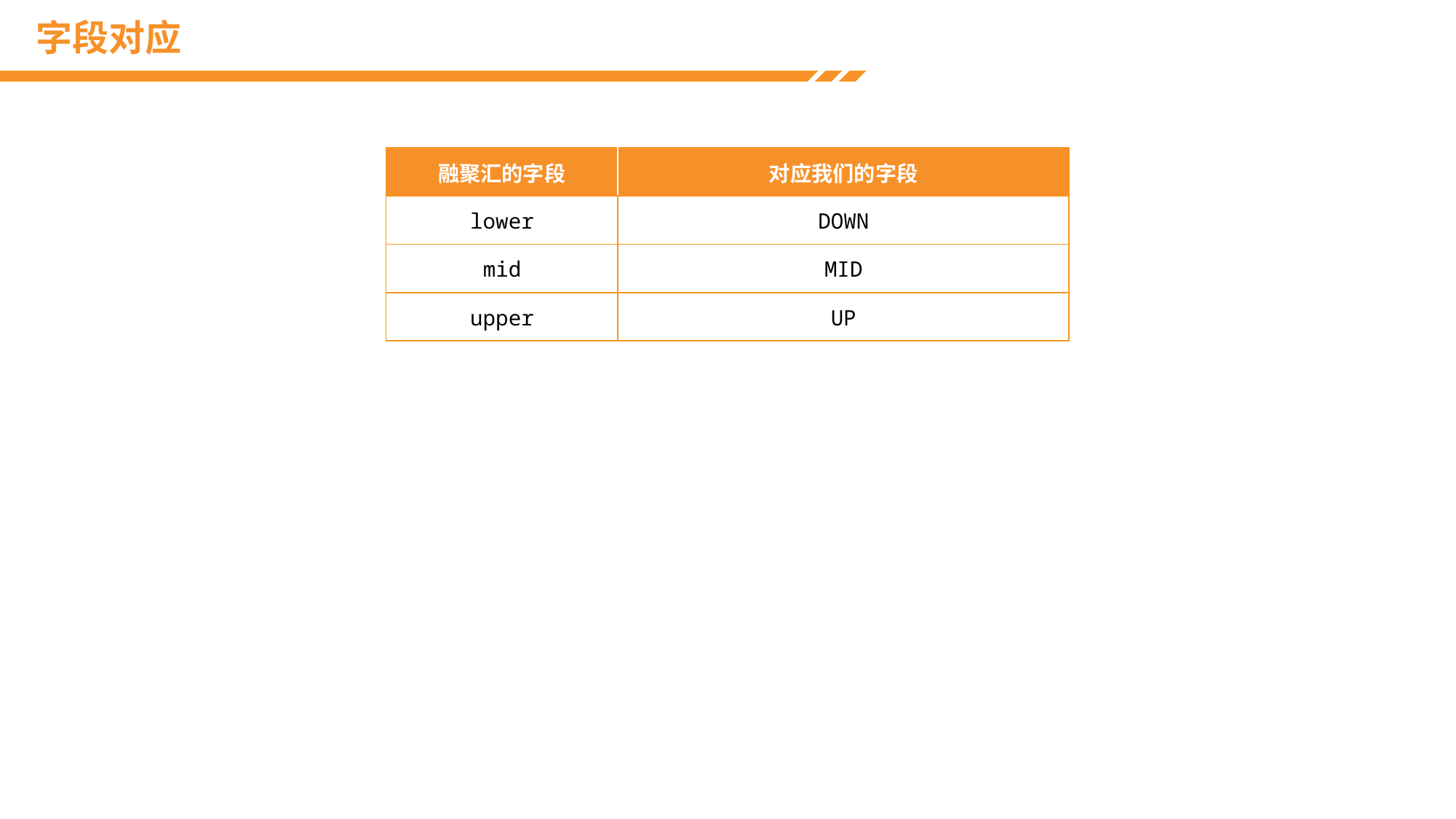

# 字段对应
| 融聚汇的字段 | 对应我们的字段 |
| --- | --- |
| lower | DOWN |
| mid | MID |
| upper | UP |